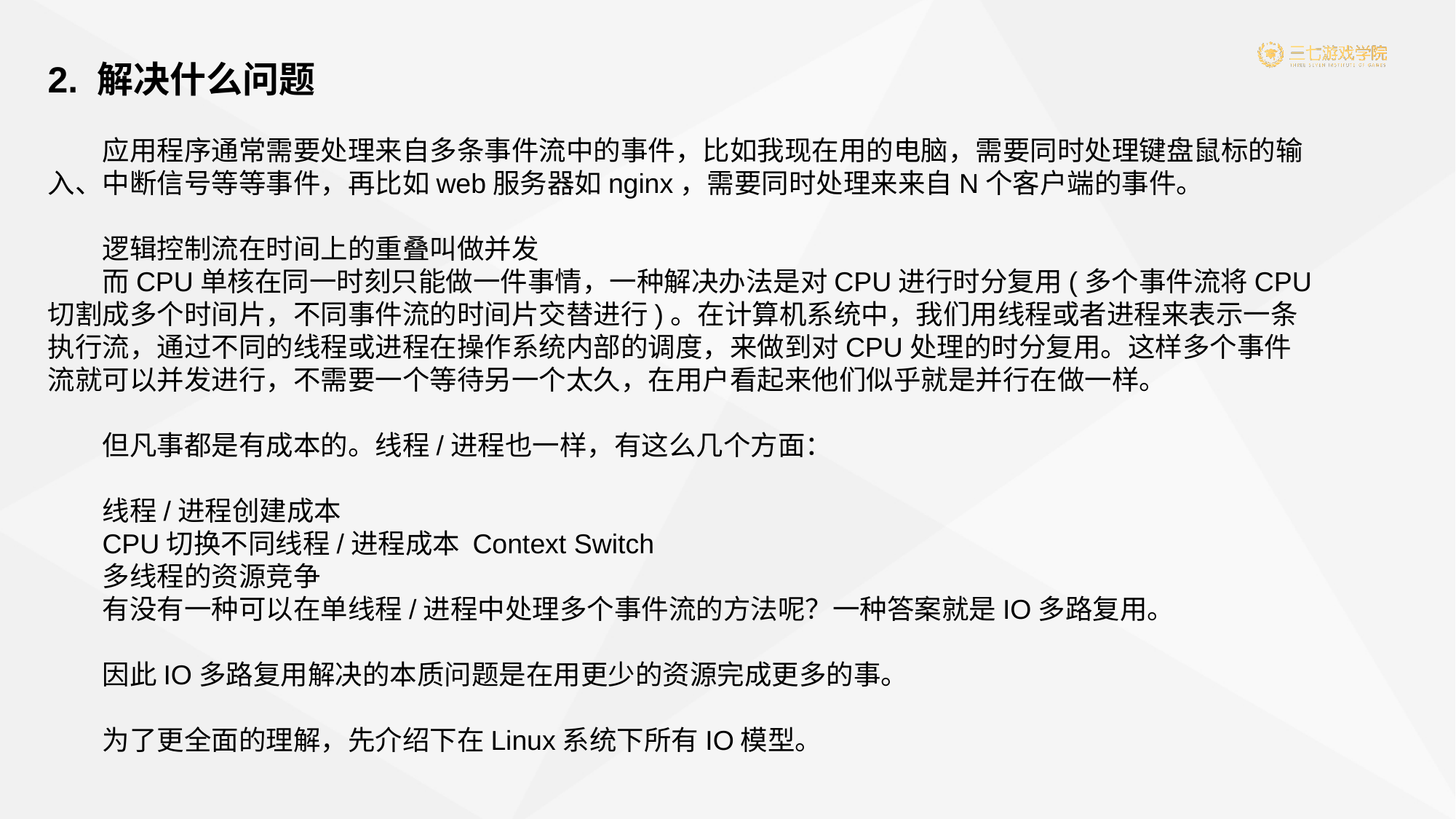

2. 解决什么问题

应用程序通常需要处理来自多条事件流中的事件，比如我现在用的电脑，需要同时处理键盘鼠标的输入、中断信号等等事件，再比如web服务器如nginx，需要同时处理来来自N个客户端的事件。

逻辑控制流在时间上的重叠叫做并发
而CPU单核在同一时刻只能做一件事情，一种解决办法是对CPU进行时分复用(多个事件流将CPU切割成多个时间片，不同事件流的时间片交替进行)。在计算机系统中，我们用线程或者进程来表示一条执行流，通过不同的线程或进程在操作系统内部的调度，来做到对CPU处理的时分复用。这样多个事件流就可以并发进行，不需要一个等待另一个太久，在用户看起来他们似乎就是并行在做一样。

但凡事都是有成本的。线程/进程也一样，有这么几个方面：

线程/进程创建成本
CPU切换不同线程/进程成本 Context Switch
多线程的资源竞争
有没有一种可以在单线程/进程中处理多个事件流的方法呢？一种答案就是IO多路复用。

因此IO多路复用解决的本质问题是在用更少的资源完成更多的事。

为了更全面的理解，先介绍下在Linux系统下所有IO模型。